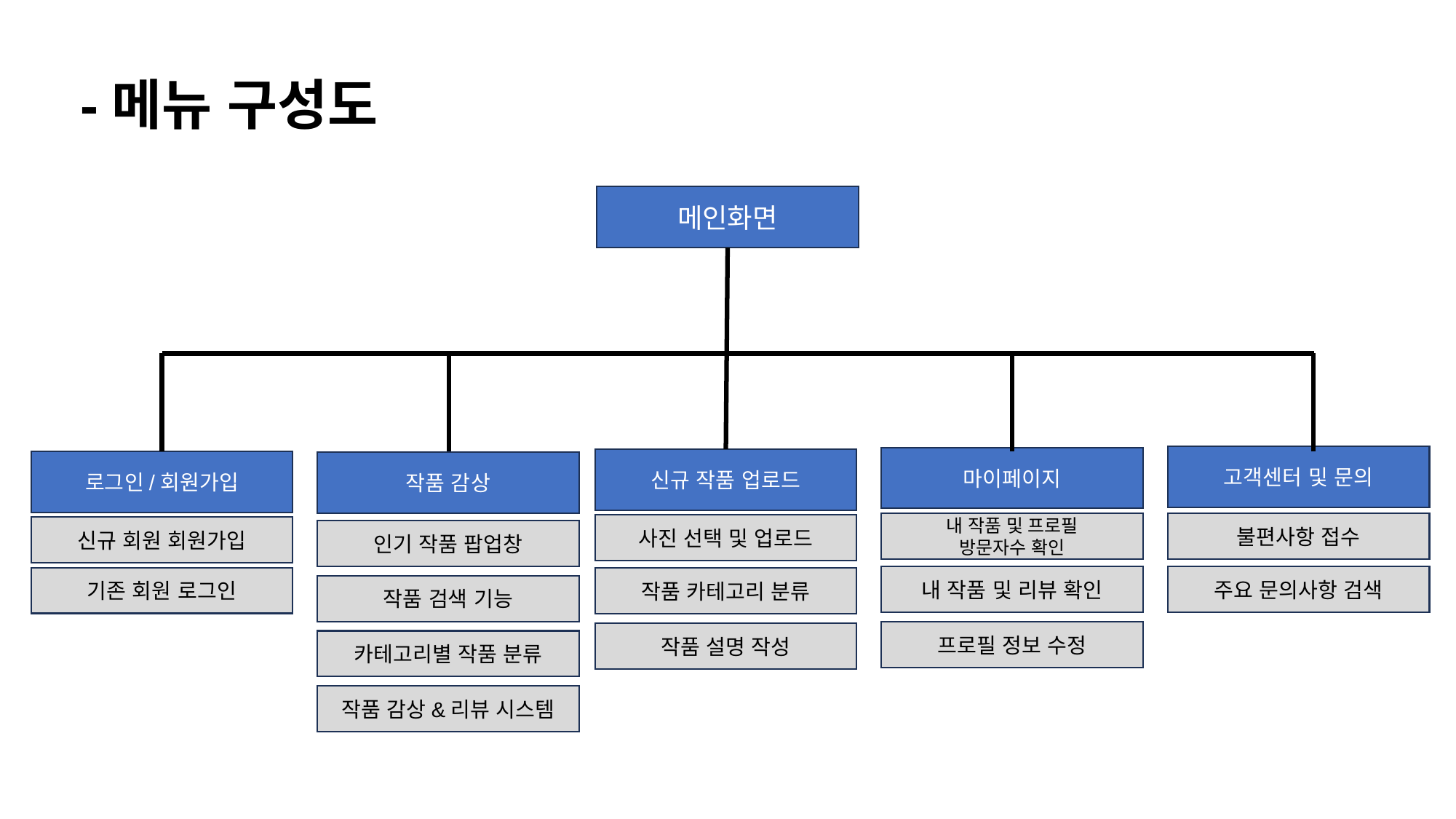

-메뉴 구성도
메인화면
고객센터 및 문의
불편사항 접수
주요 문의사항 검색
마이페이지
내 작품 및 프로필
방문자수 확인
내 작품 및 리뷰 확인
프로필 정보 수정
신규 작품 업로드
사진 선택 및 업로드
작품 카테고리 분류
작품 설명 작성
로그인/회원가입
신규 회원 회원가입
기존 회원 로그인
작품 감상
인기 작품 팝업창
작품 검색 기능
카테고리별 작품 분류
작품 감상&리뷰 시스템